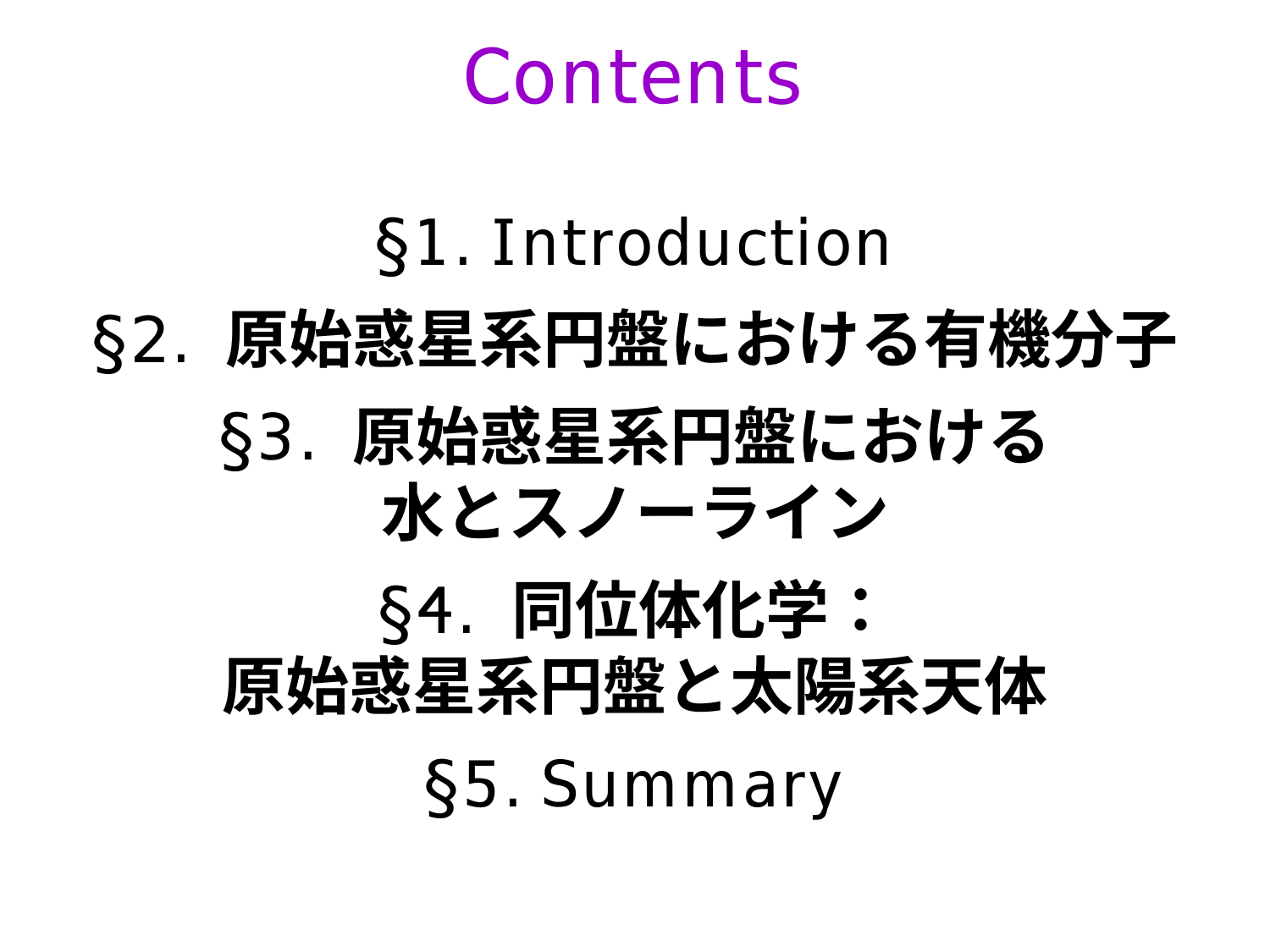

Contents
§1. Introduction

§2. 原始惑星系円盤における有機分子

§3. 原始惑星系円盤における
水とスノーライン

§4. 同位体化学：
原始惑星系円盤と太陽系天体

§5. Summary